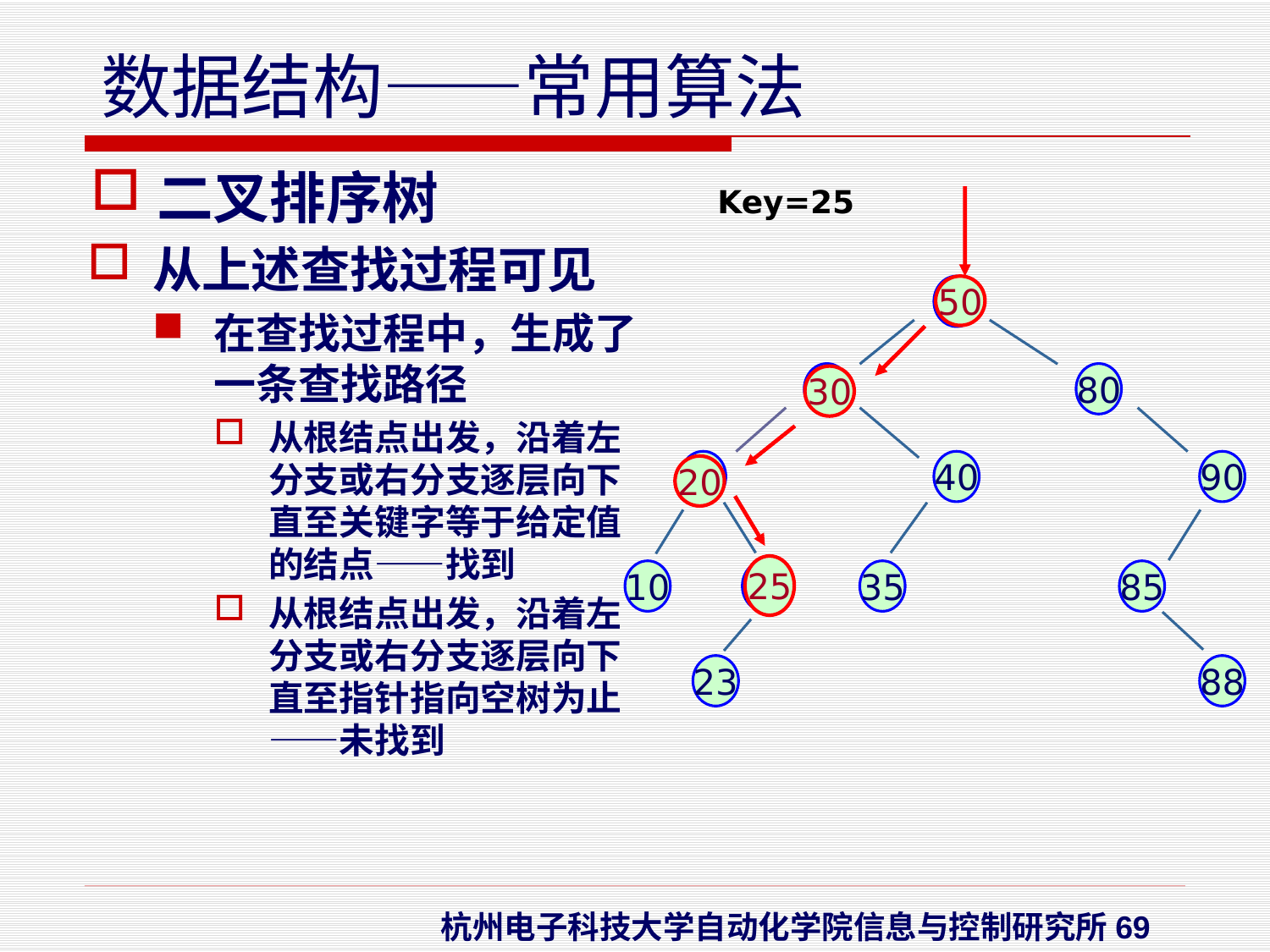

二叉排序树

Key=25

从上述查找过程可见
在查找过程中，生成了一条查找路径
从根结点出发，沿着左分支或右分支逐层向下直至关键字等于给定值的结点——找到
从根结点出发，沿着左分支或右分支逐层向下直至指针指向空树为止——未找到
50

30
80

20
40
90

10
25
35
85

23
88
50

30

20

25